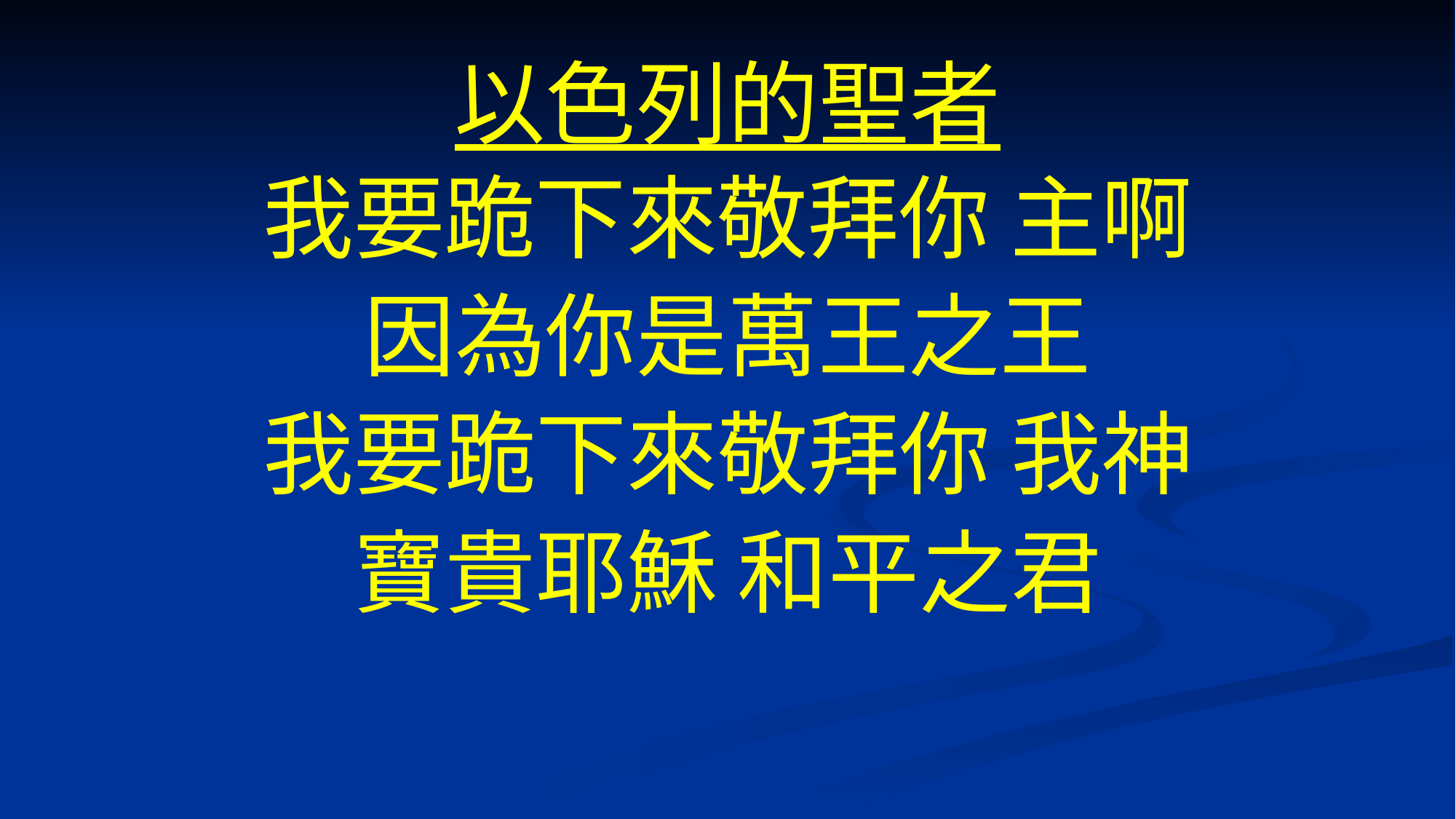

# 以色列的聖者
我要跪下來敬拜你 主啊
因為你是萬王之王
我要跪下來敬拜你 我神
寶貴耶穌 和平之君